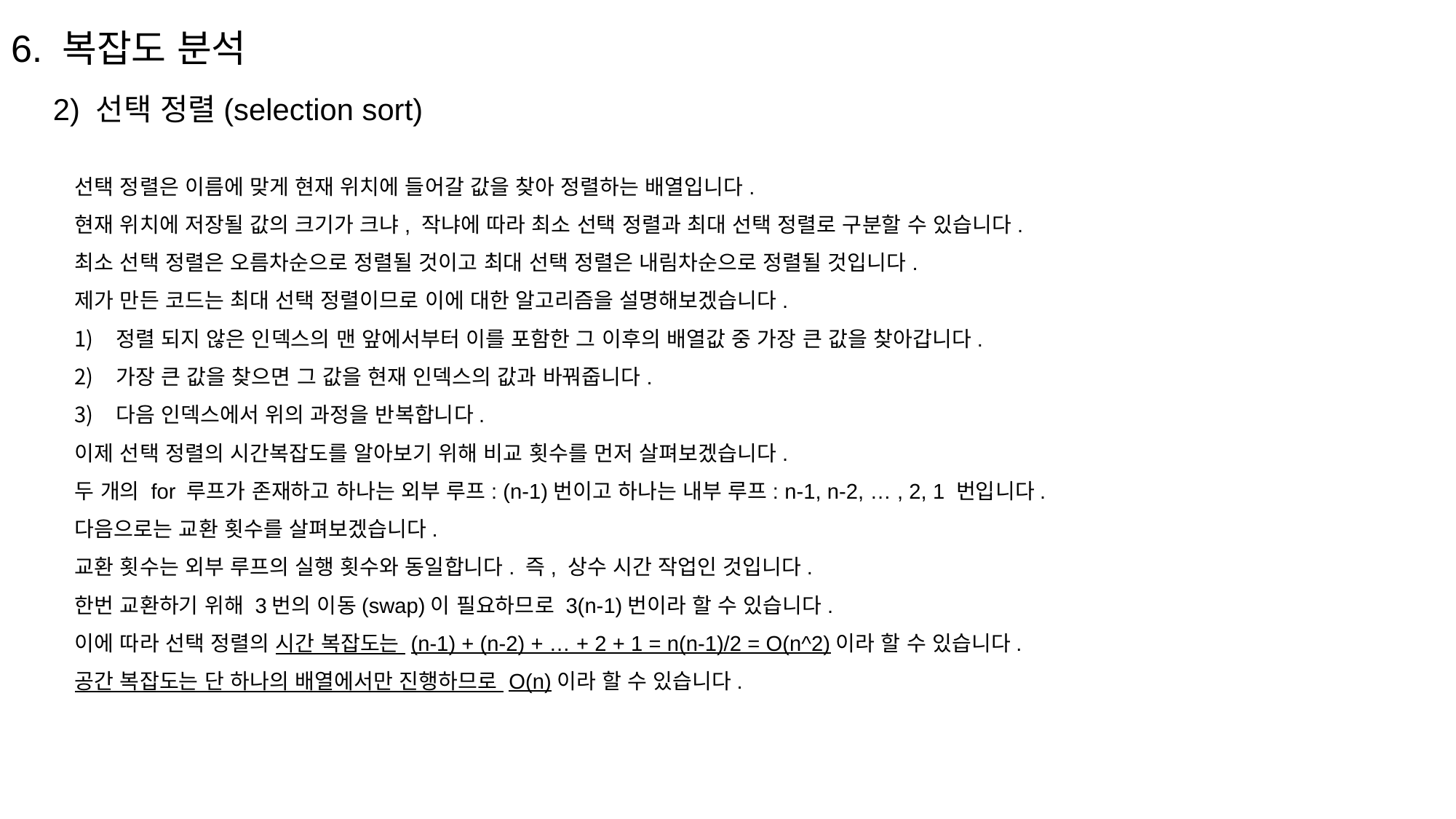

# 6. 복잡도 분석
2) 선택 정렬(selection sort)
선택 정렬은 이름에 맞게 현재 위치에 들어갈 값을 찾아 정렬하는 배열입니다.
현재 위치에 저장될 값의 크기가 크냐, 작냐에 따라 최소 선택 정렬과 최대 선택 정렬로 구분할 수 있습니다.
최소 선택 정렬은 오름차순으로 정렬될 것이고 최대 선택 정렬은 내림차순으로 정렬될 것입니다.
제가 만든 코드는 최대 선택 정렬이므로 이에 대한 알고리즘을 설명해보겠습니다.
정렬 되지 않은 인덱스의 맨 앞에서부터 이를 포함한 그 이후의 배열값 중 가장 큰 값을 찾아갑니다.
가장 큰 값을 찾으면 그 값을 현재 인덱스의 값과 바꿔줍니다.
다음 인덱스에서 위의 과정을 반복합니다.
이제 선택 정렬의 시간복잡도를 알아보기 위해 비교 횟수를 먼저 살펴보겠습니다.
두 개의 for 루프가 존재하고 하나는 외부 루프: (n-1)번이고 하나는 내부 루프: n-1, n-2, … , 2, 1 번입니다.
다음으로는 교환 횟수를 살펴보겠습니다.
교환 횟수는 외부 루프의 실행 횟수와 동일합니다. 즉, 상수 시간 작업인 것입니다.
한번 교환하기 위해 3번의 이동(swap)이 필요하므로 3(n-1)번이라 할 수 있습니다.
이에 따라 선택 정렬의 시간 복잡도는 (n-1) + (n-2) + … + 2 + 1 = n(n-1)/2 = O(n^2)이라 할 수 있습니다.
공간 복잡도는 단 하나의 배열에서만 진행하므로 O(n)이라 할 수 있습니다.